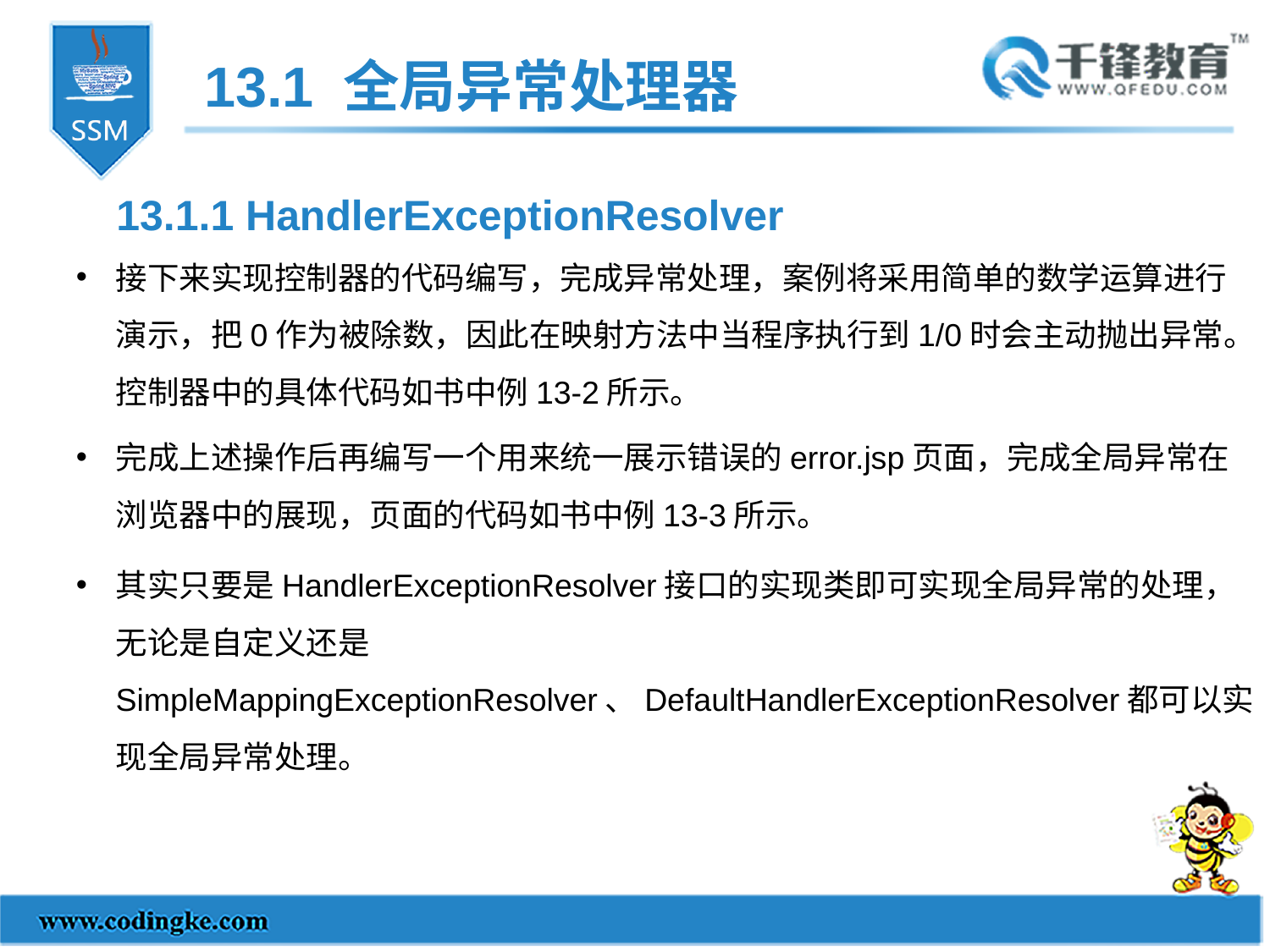

13.1 全局异常处理器
13.1.1 HandlerExceptionResolver
接下来实现控制器的代码编写，完成异常处理，案例将采用简单的数学运算进行演示，把0作为被除数，因此在映射方法中当程序执行到1/0时会主动抛出异常。控制器中的具体代码如书中例13-2所示。
完成上述操作后再编写一个用来统一展示错误的error.jsp页面，完成全局异常在浏览器中的展现，页面的代码如书中例13-3所示。
其实只要是HandlerExceptionResolver接口的实现类即可实现全局异常的处理，无论是自定义还是SimpleMappingExceptionResolver、DefaultHandlerExceptionResolver都可以实现全局异常处理。